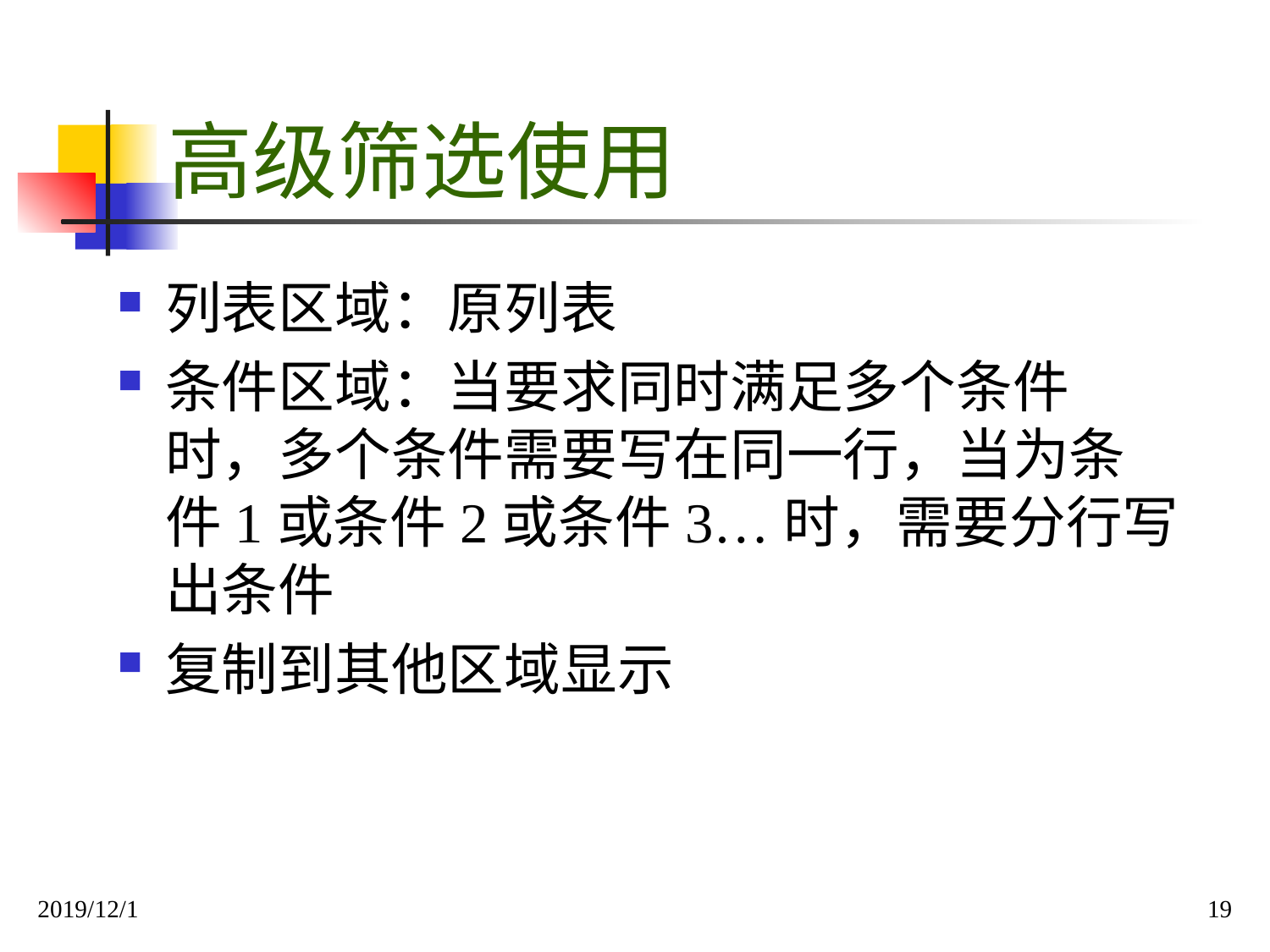

# 高级筛选使用
列表区域：原列表
条件区域：当要求同时满足多个条件时，多个条件需要写在同一行，当为条件1或条件2或条件3…时，需要分行写出条件
复制到其他区域显示
2019/12/1
19